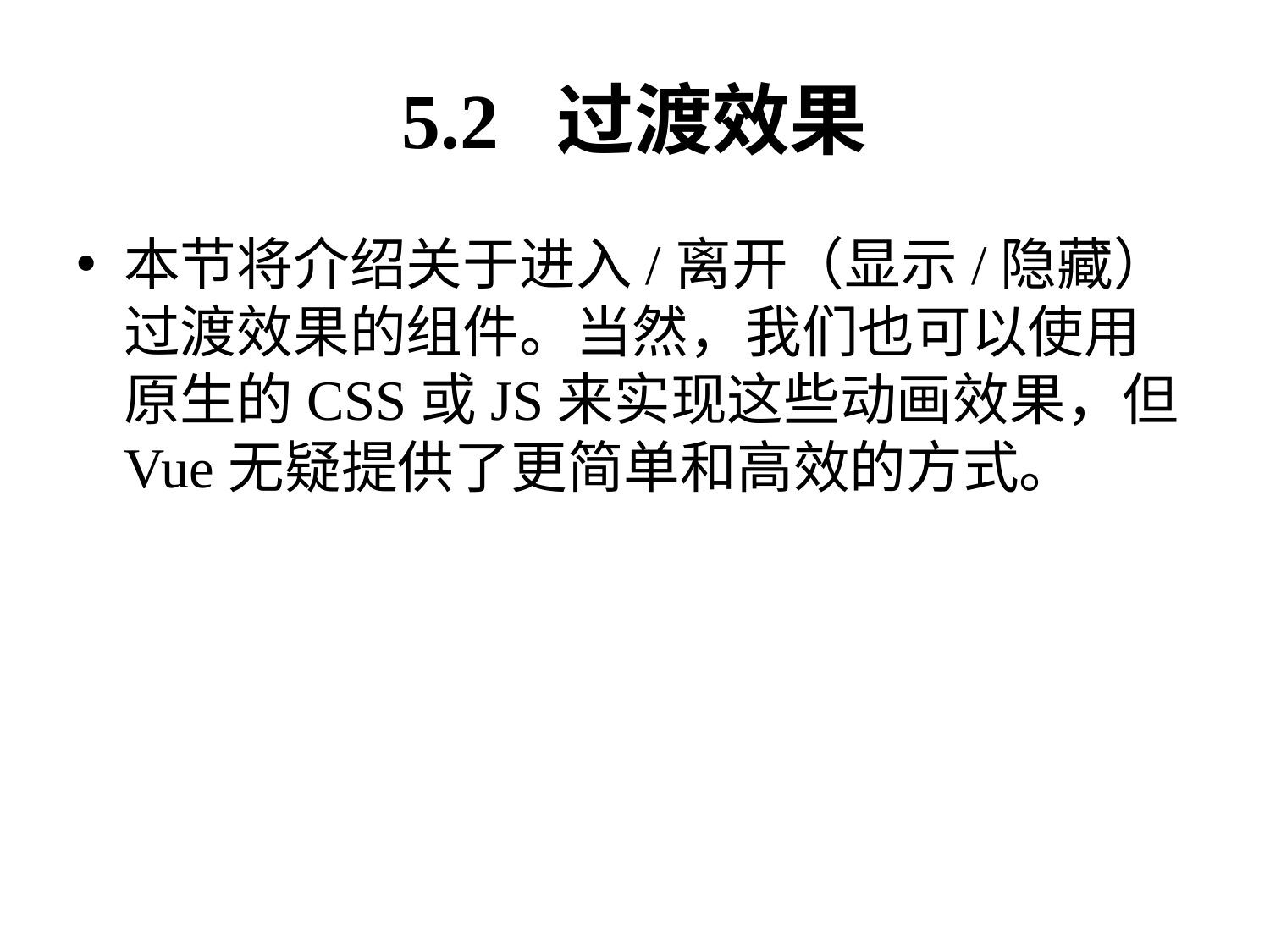

# 5.2  过渡效果
本节将介绍关于进入/离开（显示/隐藏）过渡效果的组件。当然，我们也可以使用原生的CSS或JS来实现这些动画效果，但Vue无疑提供了更简单和高效的方式。